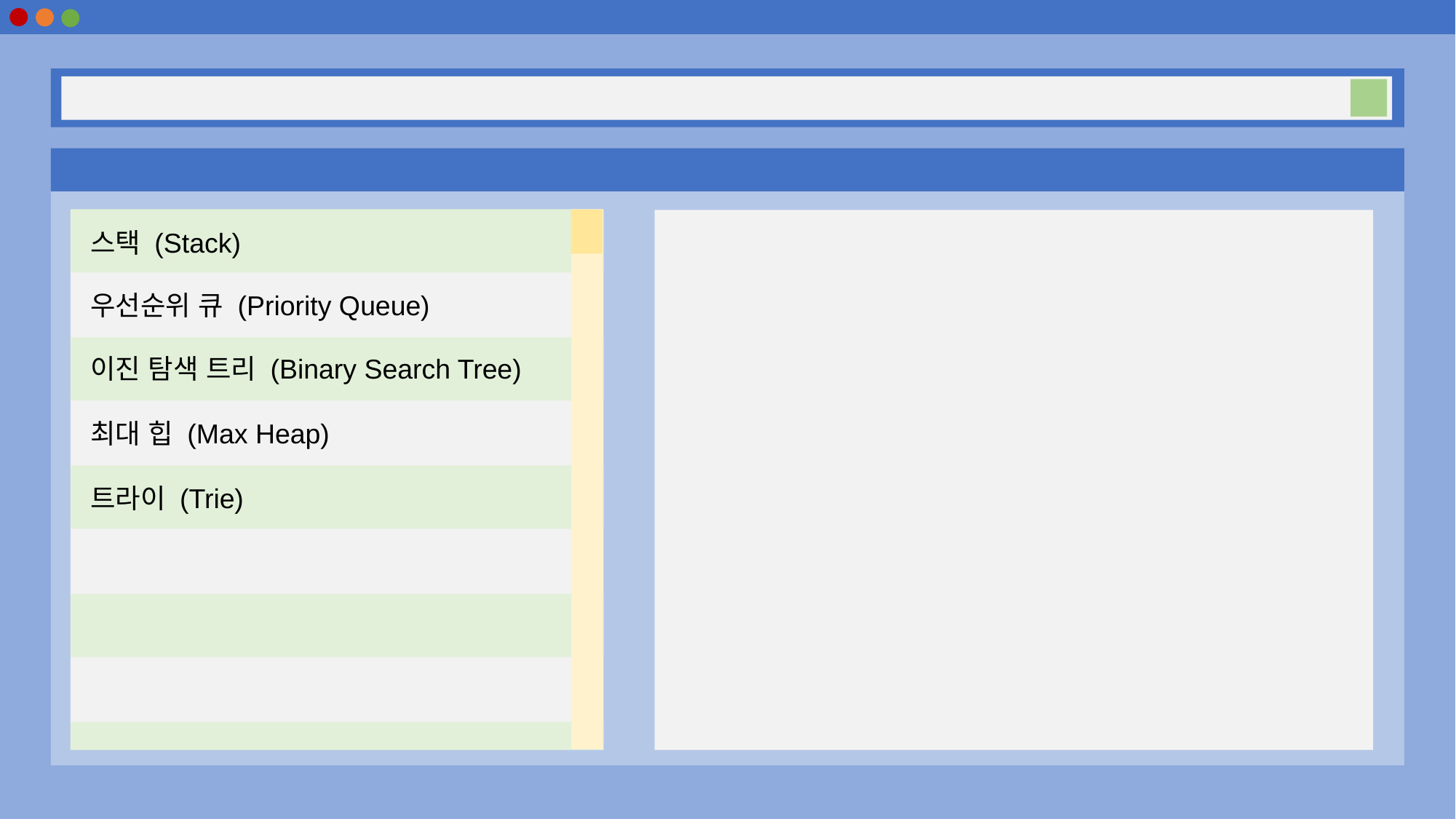

스택 (Stack)
우선순위 큐 (Priority Queue)

이진 탐색 트리 (Binary Search Tree)
최대 힙 (Max Heap)

트라이 (Trie)